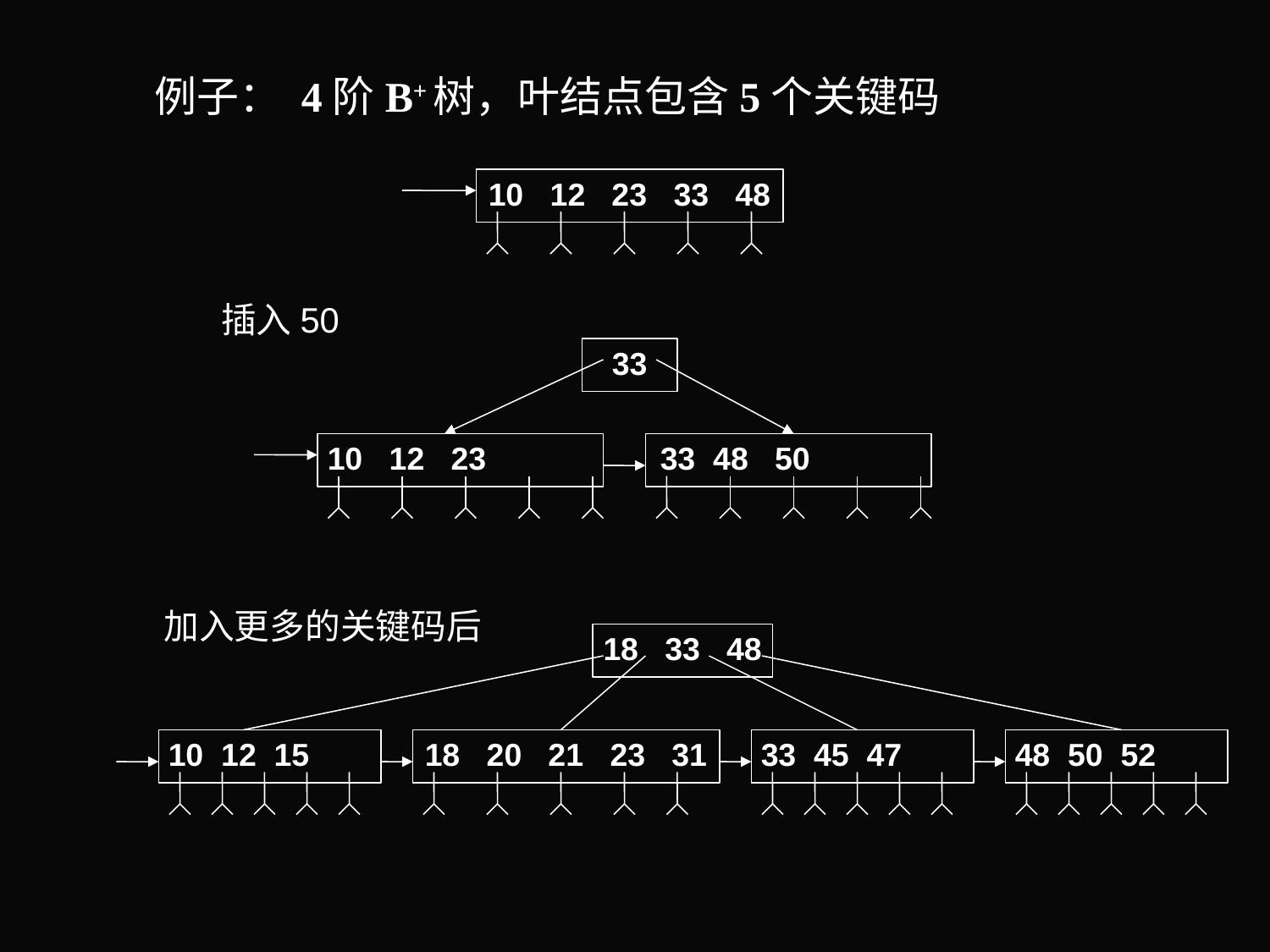

例子： 4阶B+树，叶结点包含5个关键码

10   12   23   33   48

插入50

33

   10   12   23

   33  48   50

加入更多的关键码后

18   33   48

    10  12  15

18   20   21   23   31

    33  45  47

    48  50  52